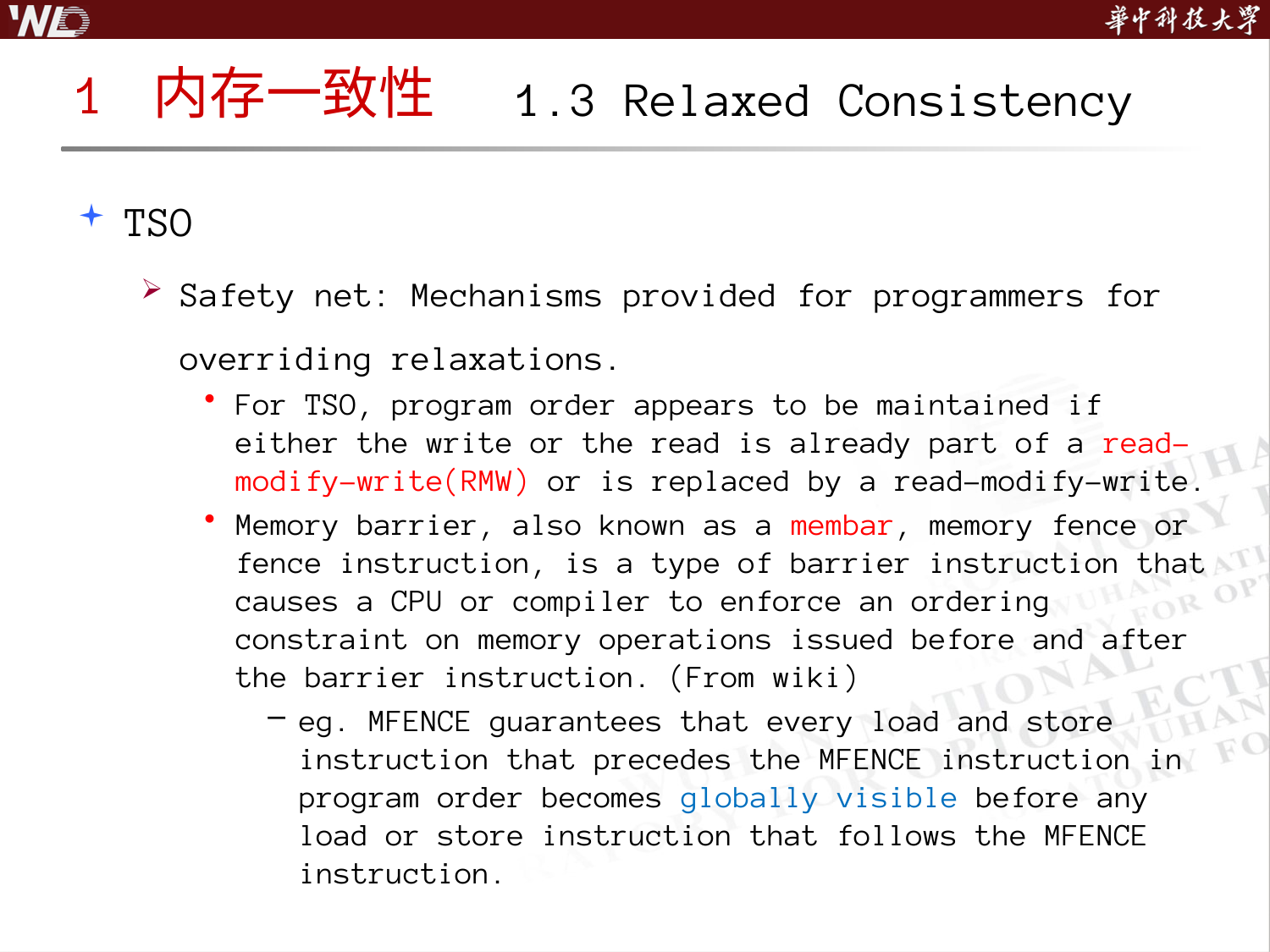

# 1 内存一致性
1.3 Relaxed Consistency
TSO
Safety net: Mechanisms provided for programmers for overriding relaxations.
For TSO, program order appears to be maintained if either the write or the read is already part of a read-modify-write(RMW) or is replaced by a read-modify-write.
Memory barrier, also known as a membar, memory fence or fence instruction, is a type of barrier instruction that causes a CPU or compiler to enforce an ordering constraint on memory operations issued before and after the barrier instruction. (From wiki)
eg. MFENCE guarantees that every load and store instruction that precedes the MFENCE instruction in program order becomes globally visible before any load or store instruction that follows the MFENCE instruction.